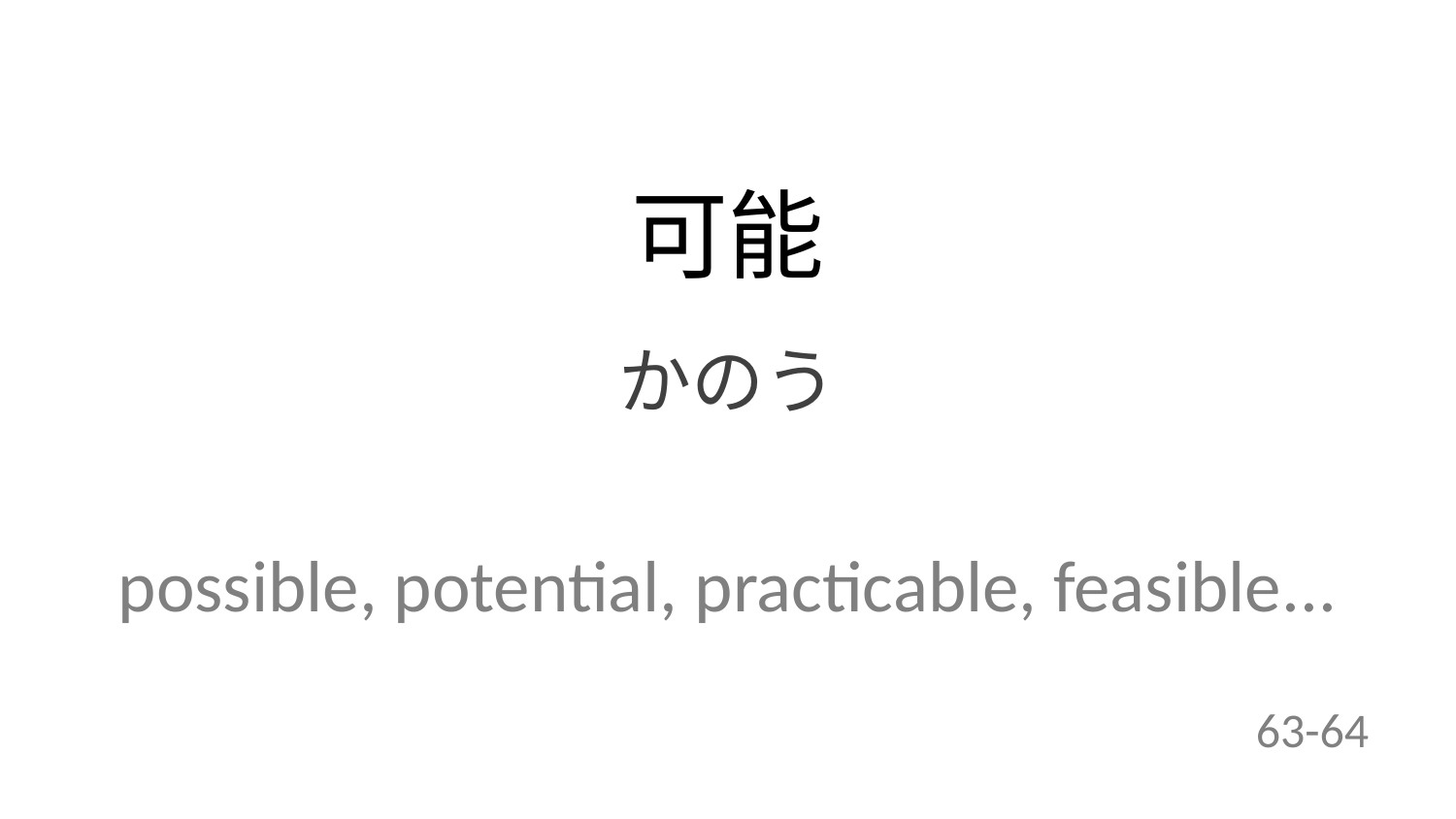

可能

かのう
possible, potential, practicable, feasible...
63-64